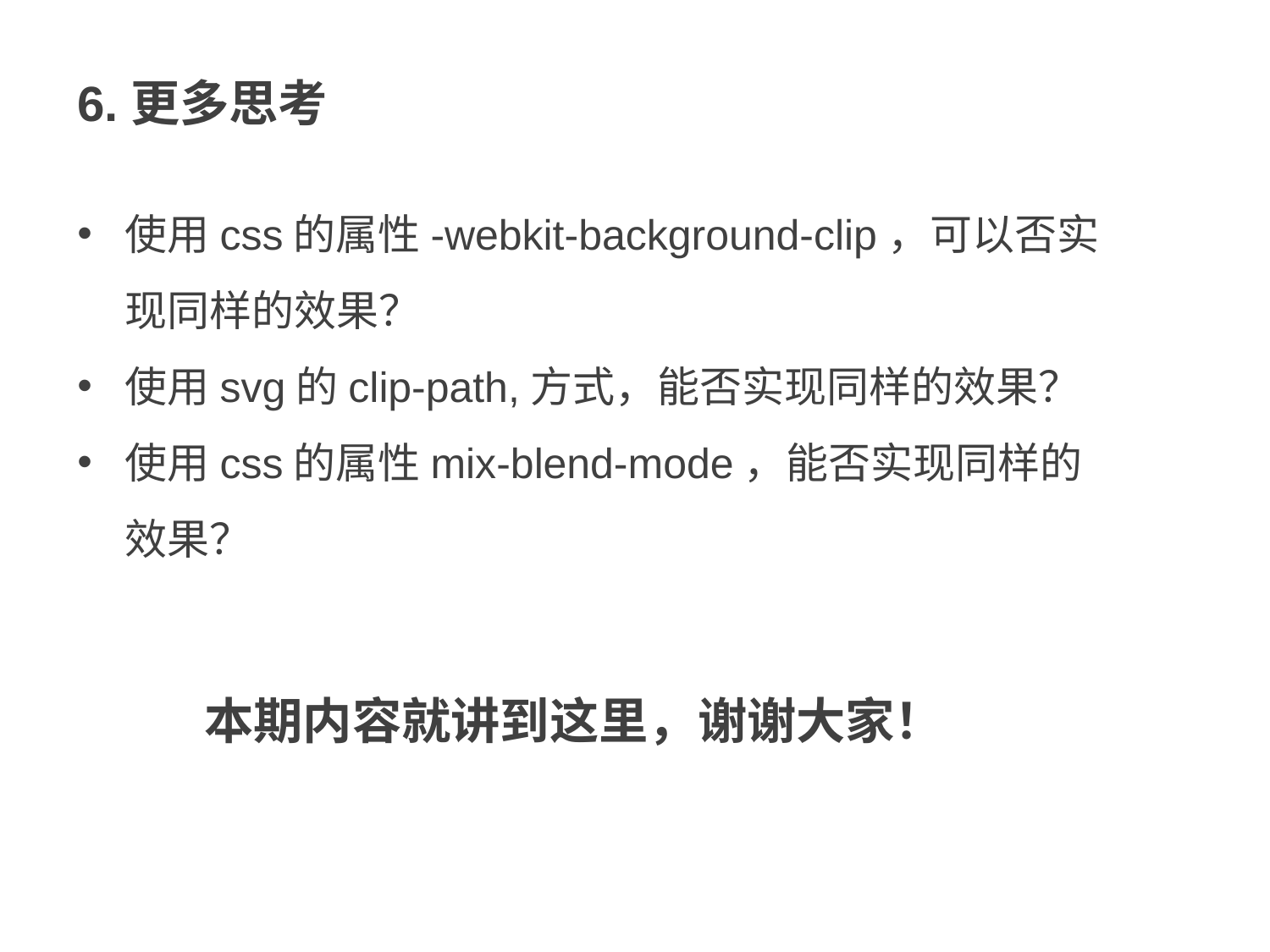

6.更多思考
使用css的属性-webkit-background-clip，可以否实现同样的效果？
使用svg的clip-path,方式，能否实现同样的效果？
使用css的属性mix-blend-mode，能否实现同样的效果？
	本期内容就讲到这里，谢谢大家！